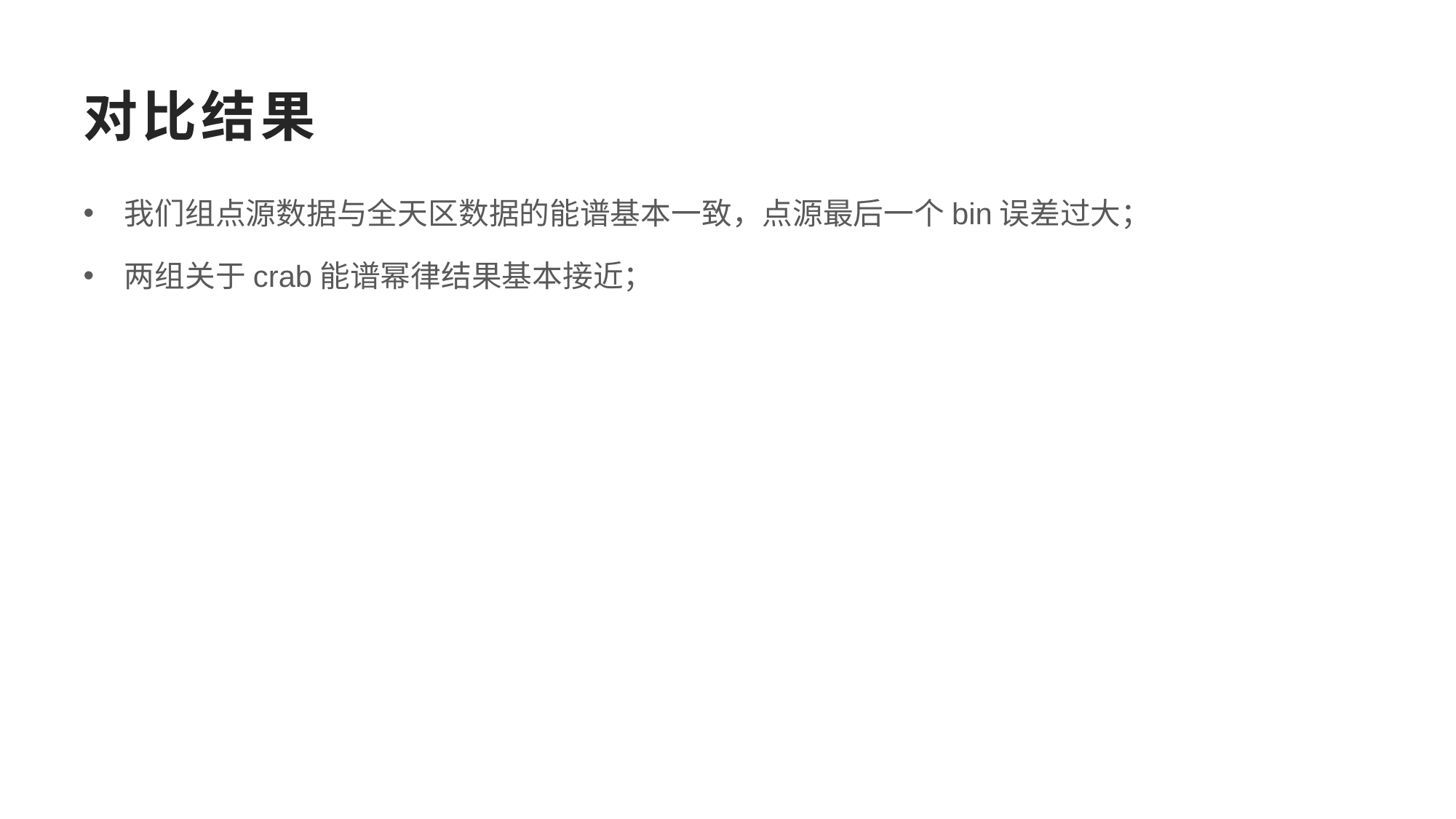

# 对比结果
我们组点源数据与全天区数据的能谱基本一致，点源最后一个bin误差过大；
两组关于crab能谱幂律结果基本接近；